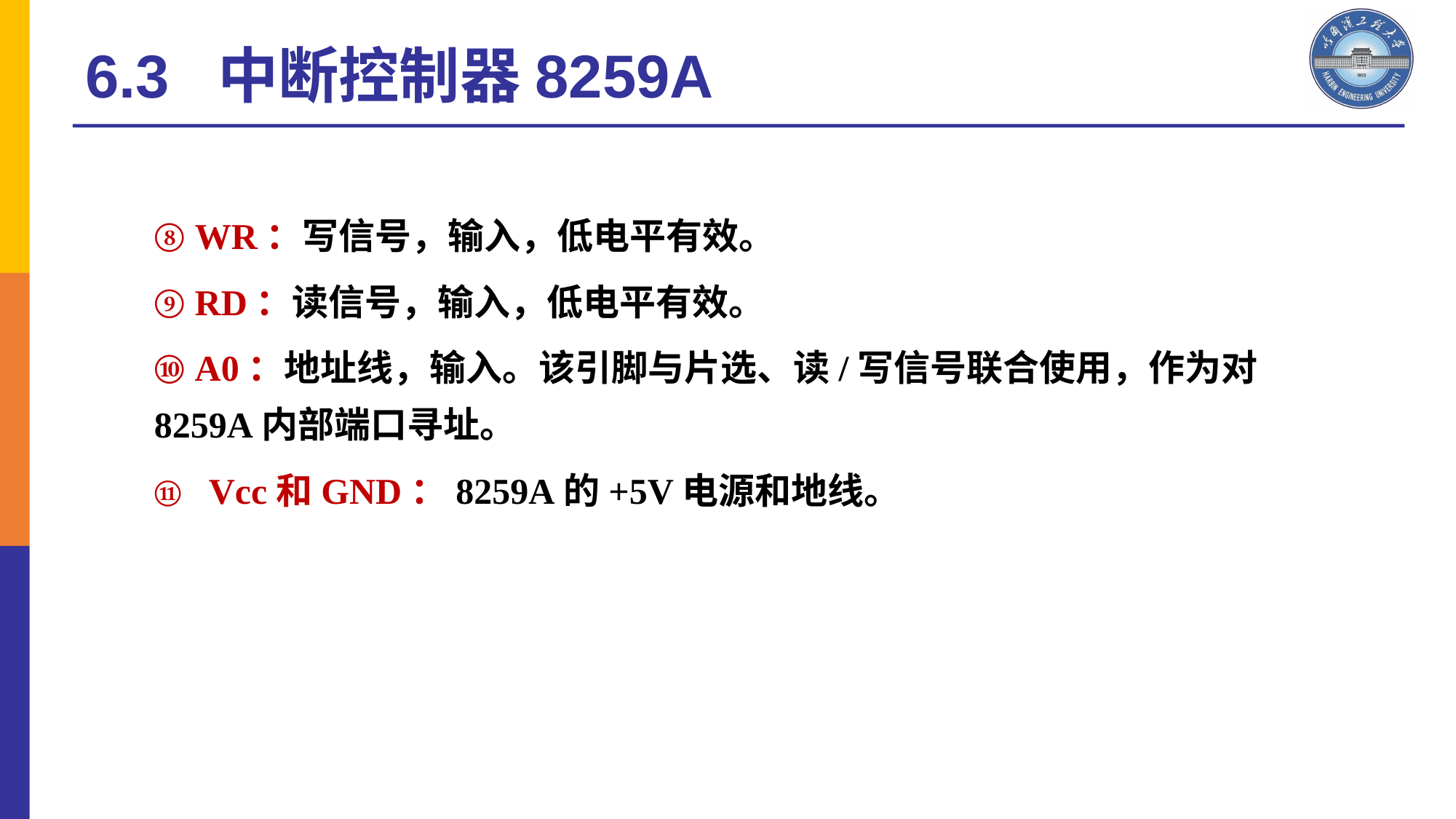

# 6.3  中断控制器8259A
⑧ WR：写信号，输入，低电平有效。
⑨ RD：读信号，输入，低电平有效。
⑩ A0：地址线，输入。该引脚与片选、读/写信号联合使用，作为对8259A内部端口寻址。
Vcc和GND：8259A的+5V电源和地线。